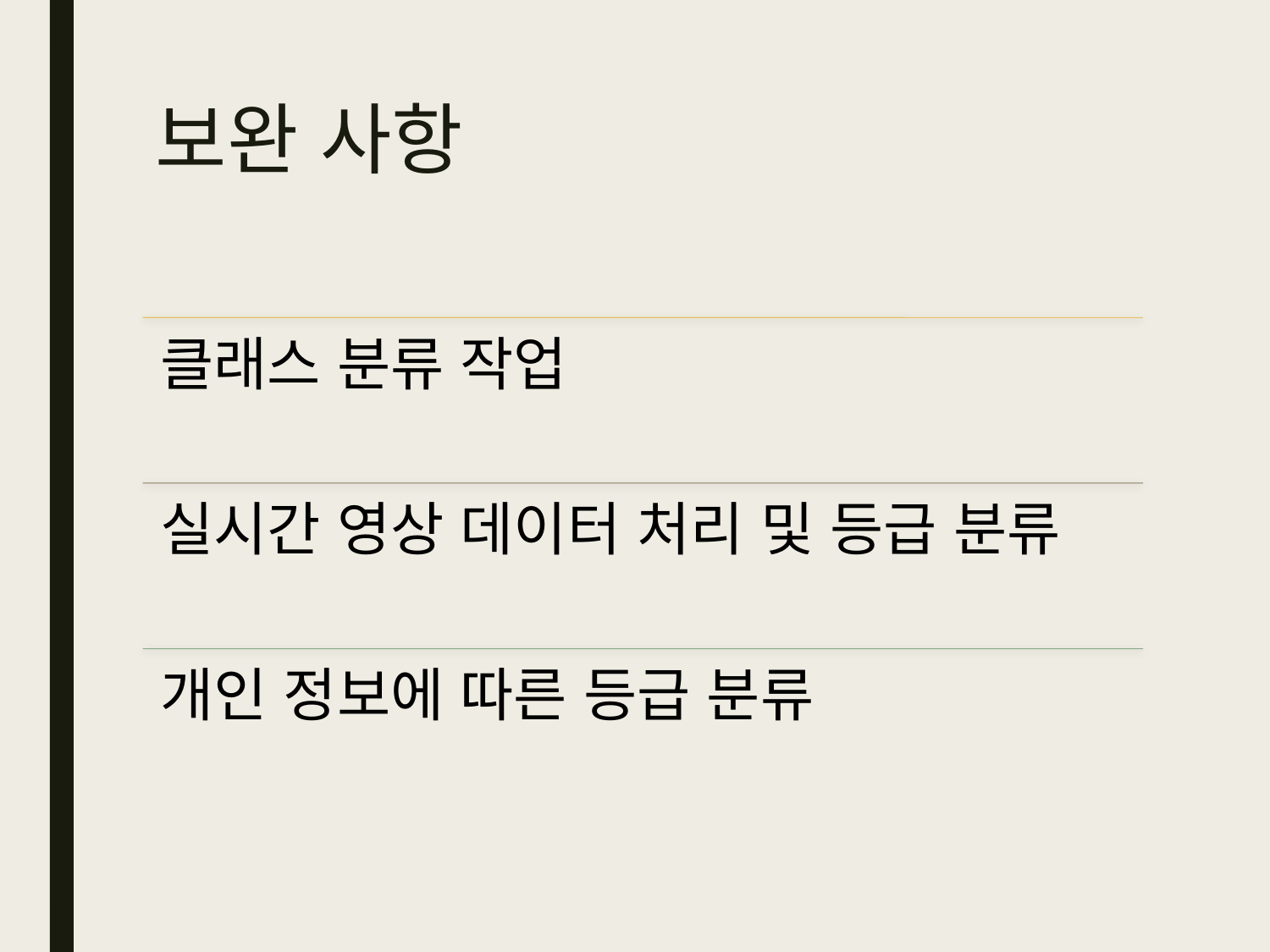

# 보완 사항
클래스 분류 작업
실시간 영상 데이터 처리 및 등급 분류
개인 정보에 따른 등급 분류